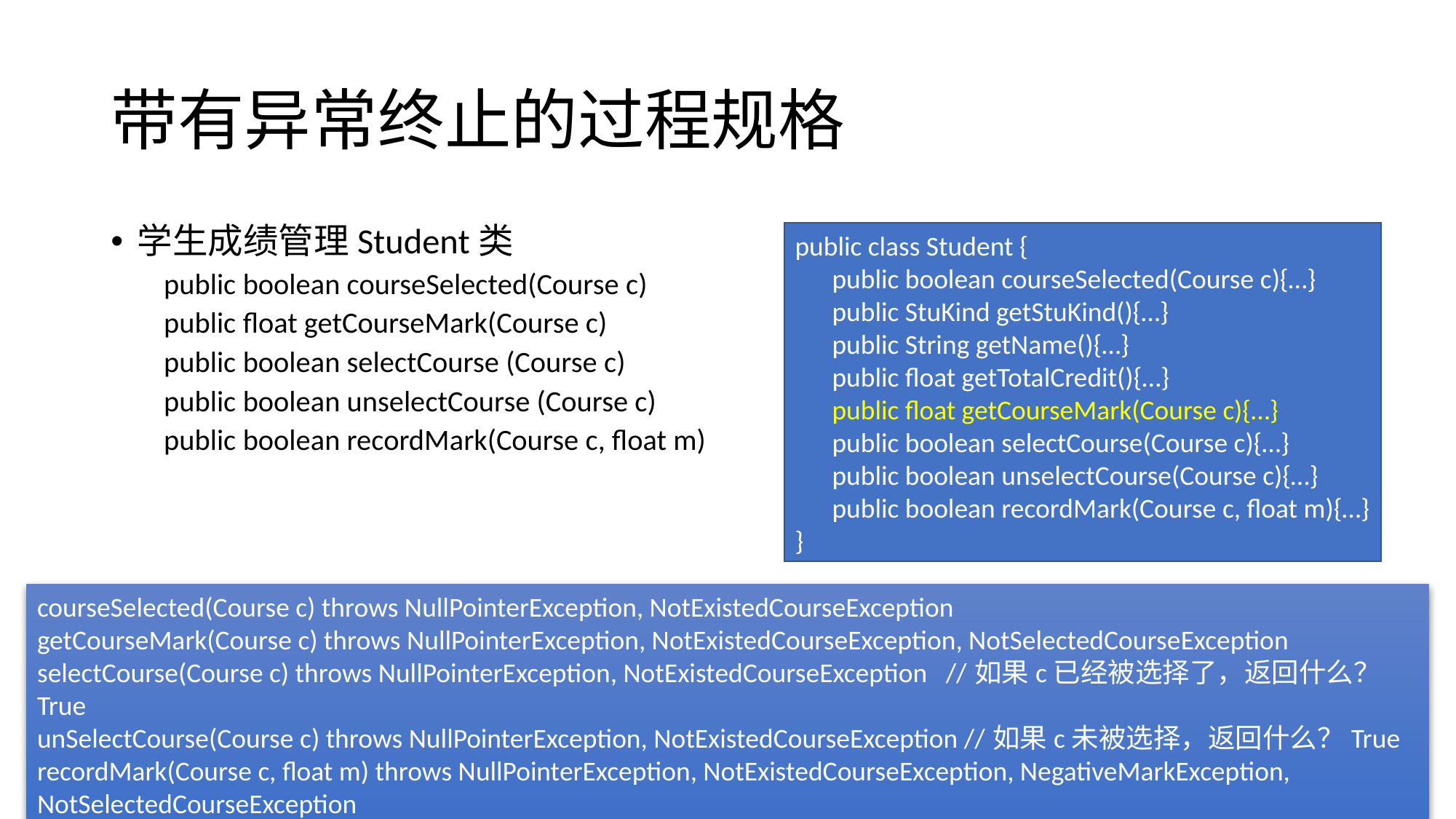

# 带有异常终止的过程规格
学生成绩管理Student类
public boolean courseSelected(Course c)
public float getCourseMark(Course c)
public boolean selectCourse (Course c)
public boolean unselectCourse (Course c)
public boolean recordMark(Course c, float m)
public class Student {
      public boolean courseSelected(Course c){…}
      public StuKind getStuKind(){…}
      public String getName(){…}
      public float getTotalCredit(){…}
      public float getCourseMark(Course c){…}
      public boolean selectCourse(Course c){…}
      public boolean unselectCourse(Course c){…}
      public boolean recordMark(Course c, float m){…}
}
courseSelected(Course c) throws NullPointerException, NotExistedCourseException
getCourseMark(Course c) throws NullPointerException, NotExistedCourseException, NotSelectedCourseException
selectCourse(Course c) throws NullPointerException, NotExistedCourseException   //如果c已经被选择了，返回什么？True
unSelectCourse(Course c) throws NullPointerException, NotExistedCourseException //如果c未被选择，返回什么？True
recordMark(Course c, float m) throws NullPointerException, NotExistedCourseException, NegativeMarkException, NotSelectedCourseException
29